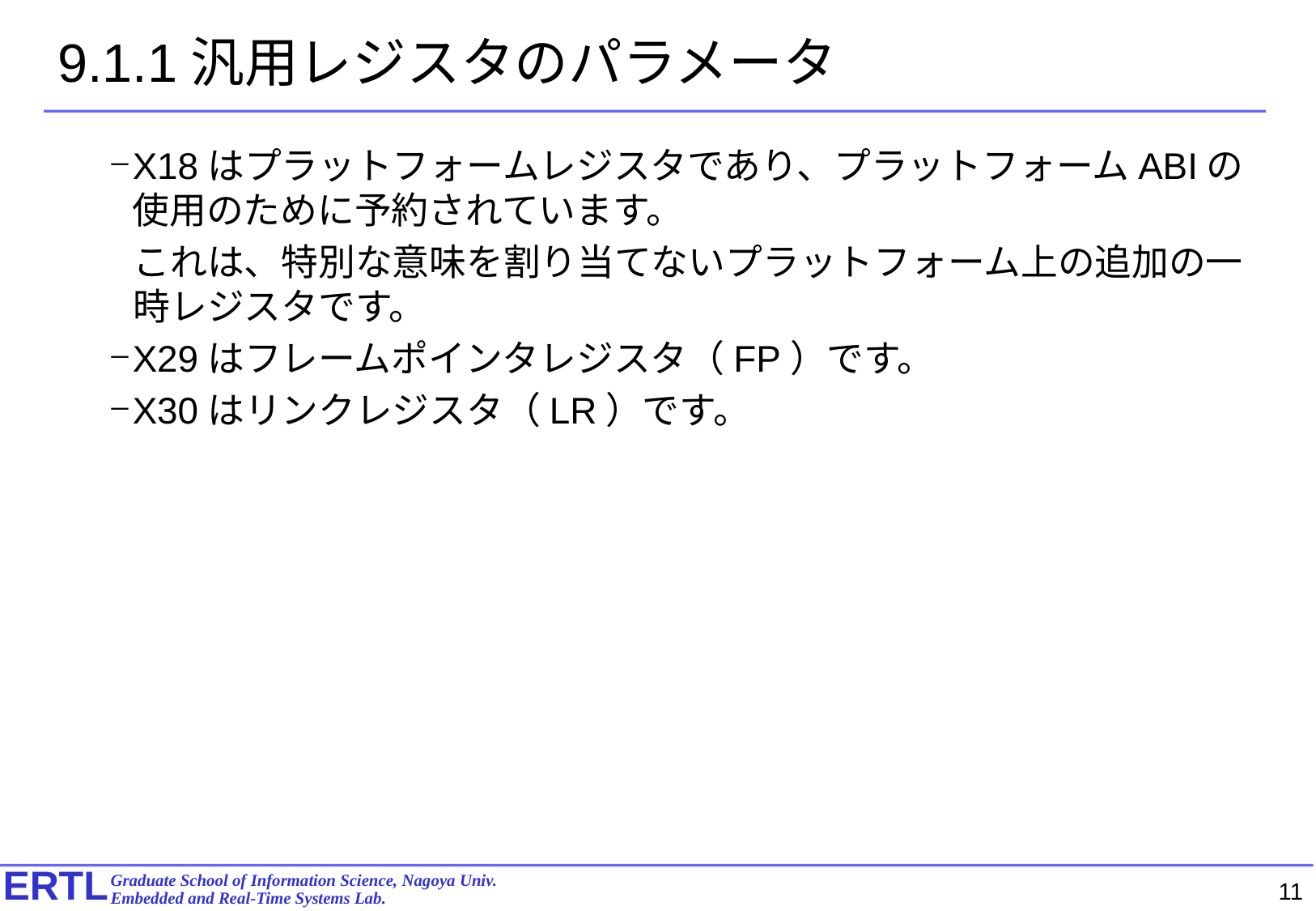

# 9.1.1汎用レジスタのパラメータ
X18はプラットフォームレジスタであり、プラットフォームABIの使用のために予約されています。
これは、特別な意味を割り当てないプラットフォーム上の追加の一時レジスタです。
X29はフレームポインタレジスタ（FP）です。
X30はリンクレジスタ（LR）です。
11